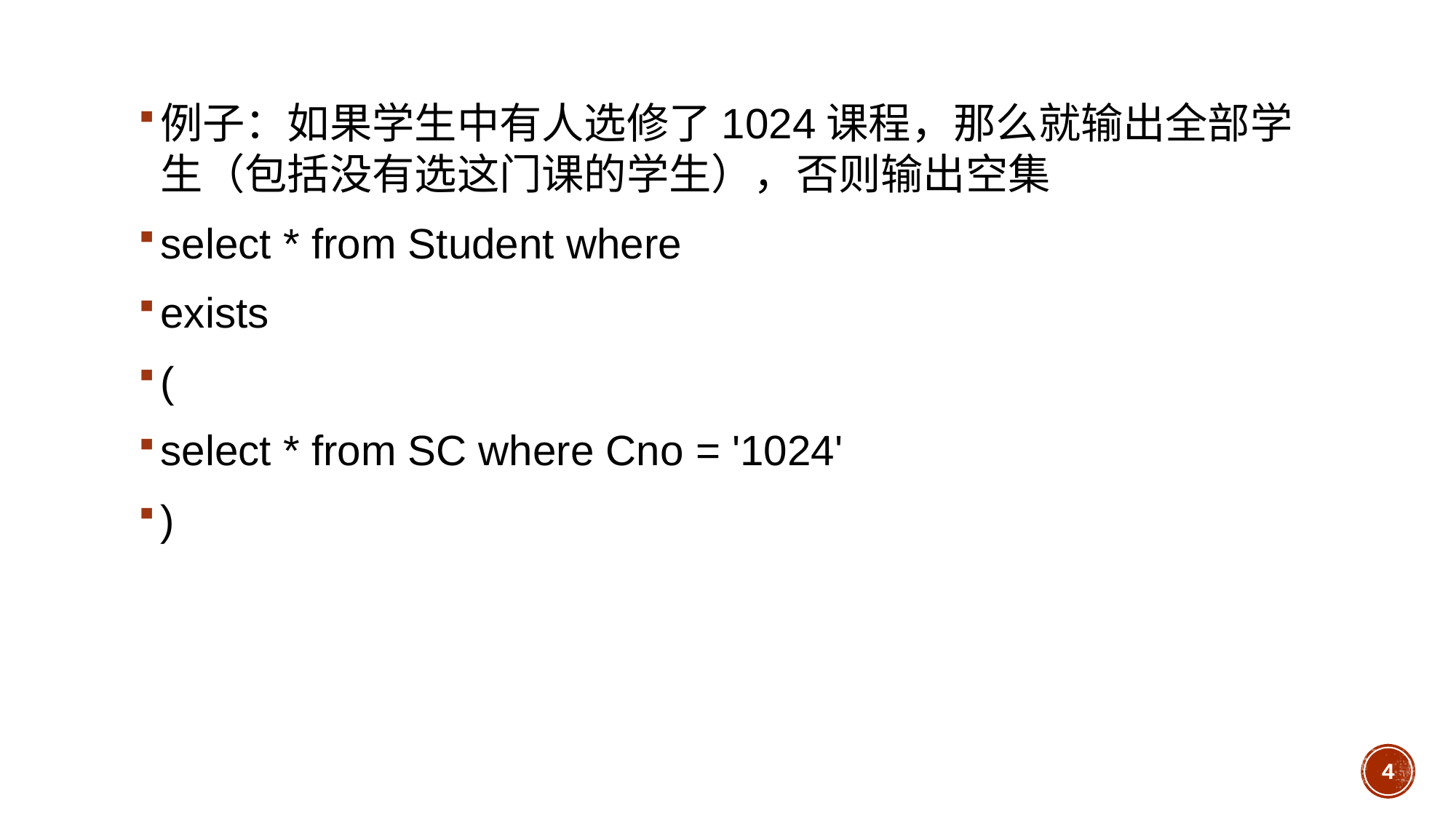

例子：如果学生中有人选修了1024课程，那么就输出全部学生（包括没有选这门课的学生），否则输出空集
select * from Student where
exists
(
select * from SC where Cno = '1024'
)
4